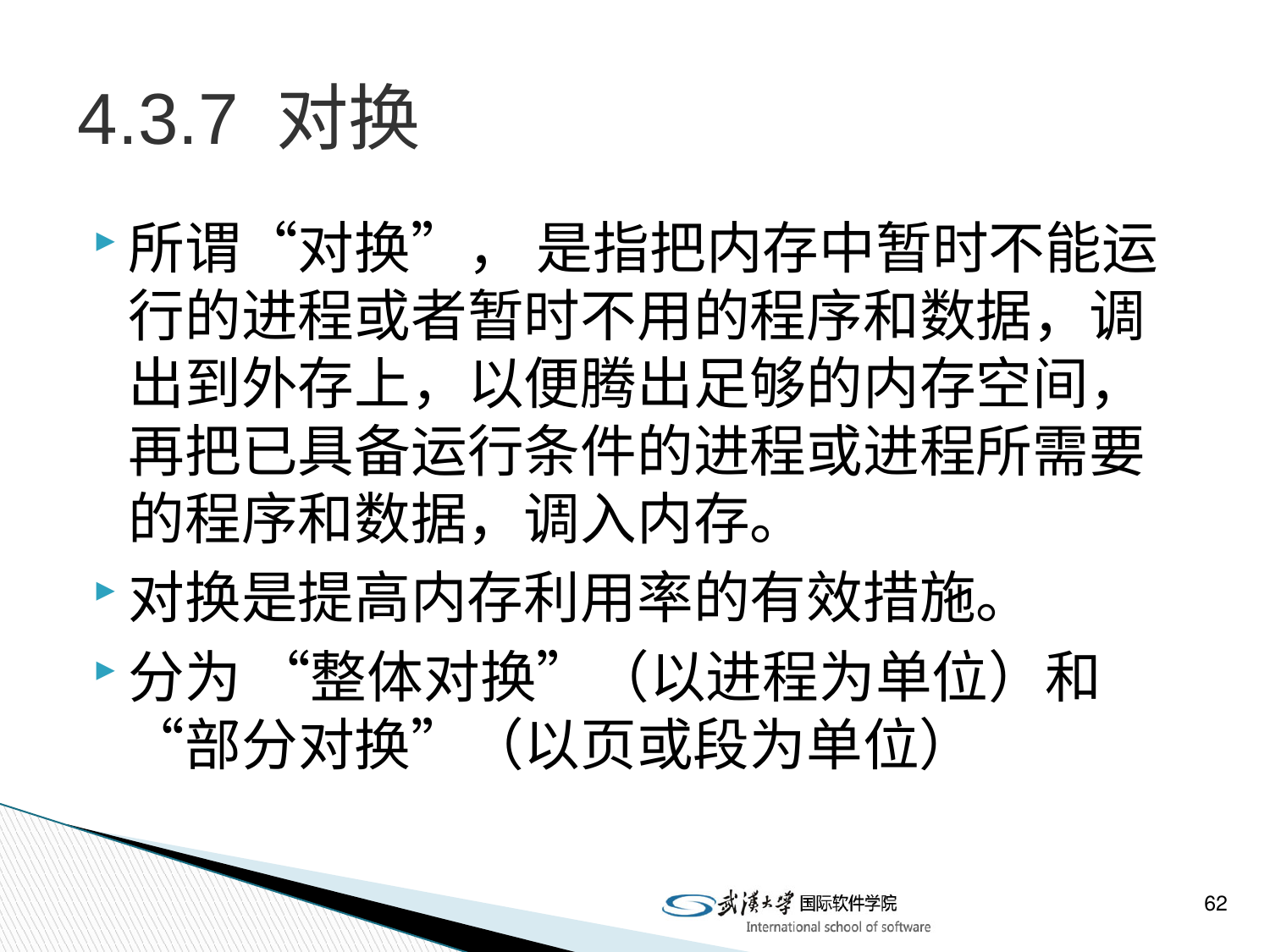

# 4.3.7 对换
所谓“对换”， 是指把内存中暂时不能运行的进程或者暂时不用的程序和数据，调出到外存上，以便腾出足够的内存空间，再把已具备运行条件的进程或进程所需要的程序和数据，调入内存。
对换是提高内存利用率的有效措施。
分为 “整体对换”（以进程为单位）和“部分对换”（以页或段为单位）